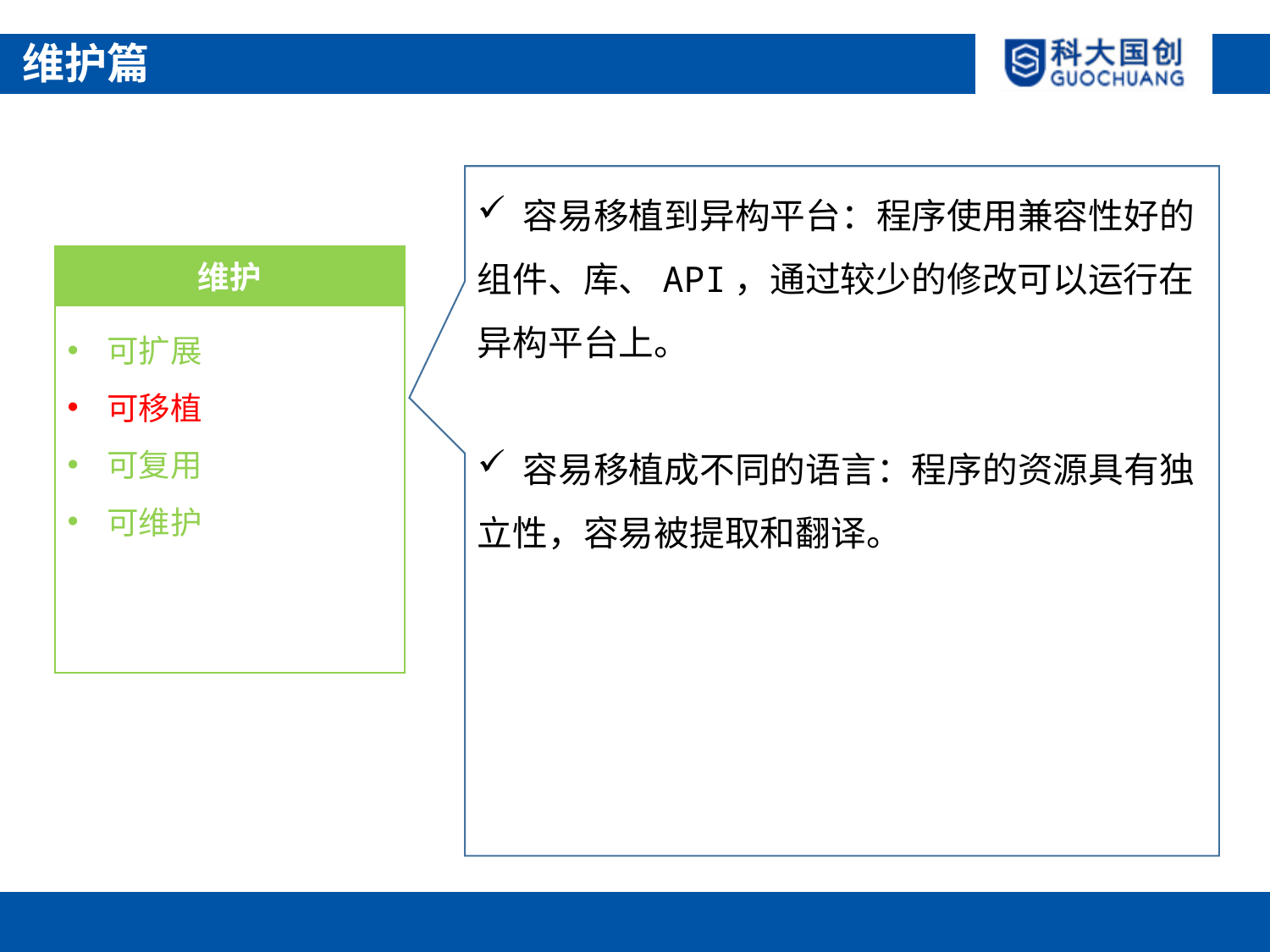

维护篇
 容易移植到异构平台：程序使用兼容性好的组件、库、API，通过较少的修改可以运行在异构平台上。

 容易移植成不同的语言：程序的资源具有独立性，容易被提取和翻译。

维护
可扩展
可移植
可复用
可维护